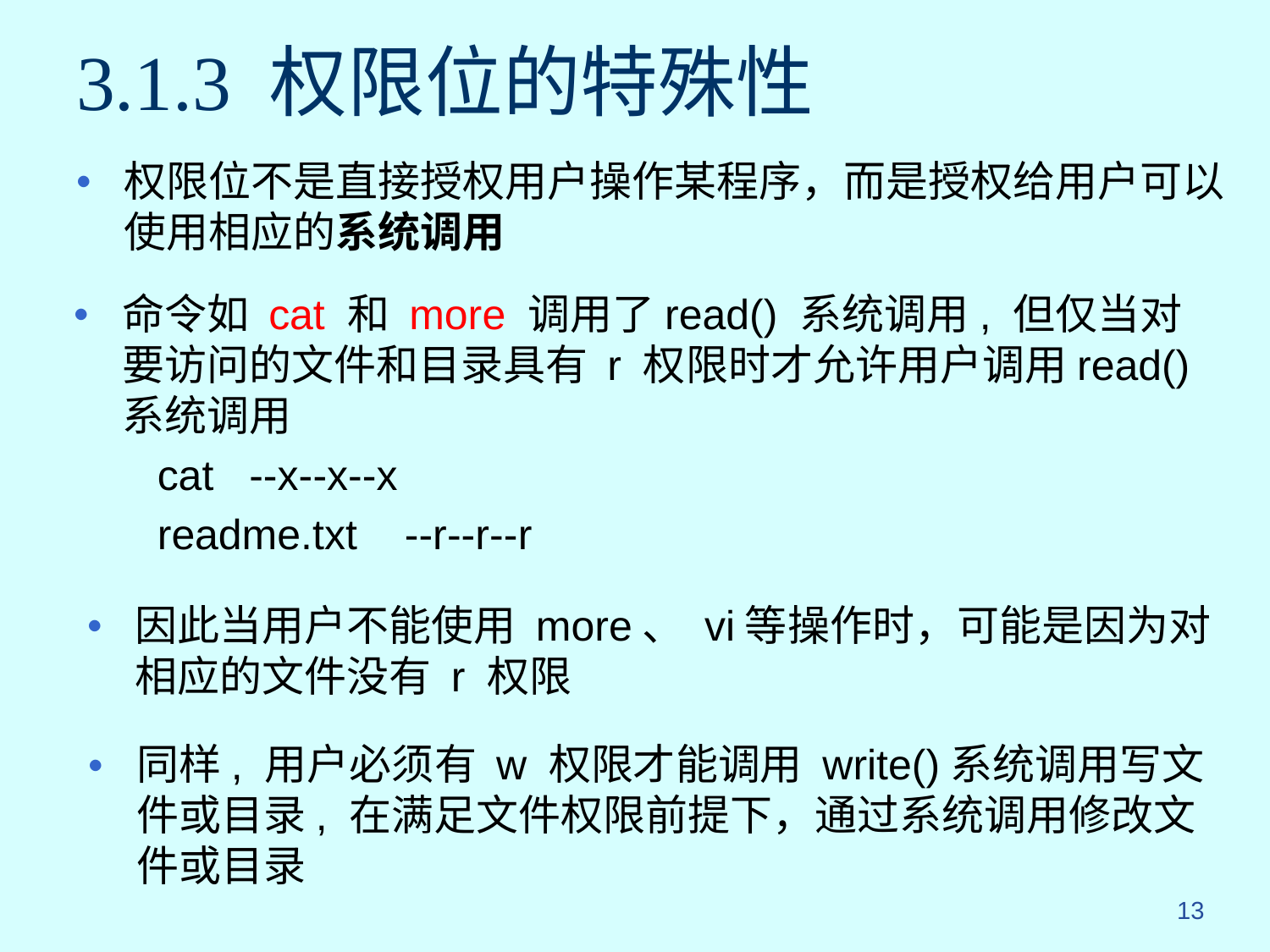

# 3.1.3 权限位的特殊性
权限位不是直接授权用户操作某程序，而是授权给用户可以使用相应的系统调用
命令如 cat 和 more 调用了read() 系统调用, 但仅当对要访问的文件和目录具有 r 权限时才允许用户调用read() 系统调用
       cat   --x--x--x
       readme.txt    --r--r--r
因此当用户不能使用 more、 vi等操作时，可能是因为对相应的文件没有 r 权限
同样, 用户必须有 w 权限才能调用 write()系统调用写文件或目录, 在满足文件权限前提下，通过系统调用修改文件或目录
13
13